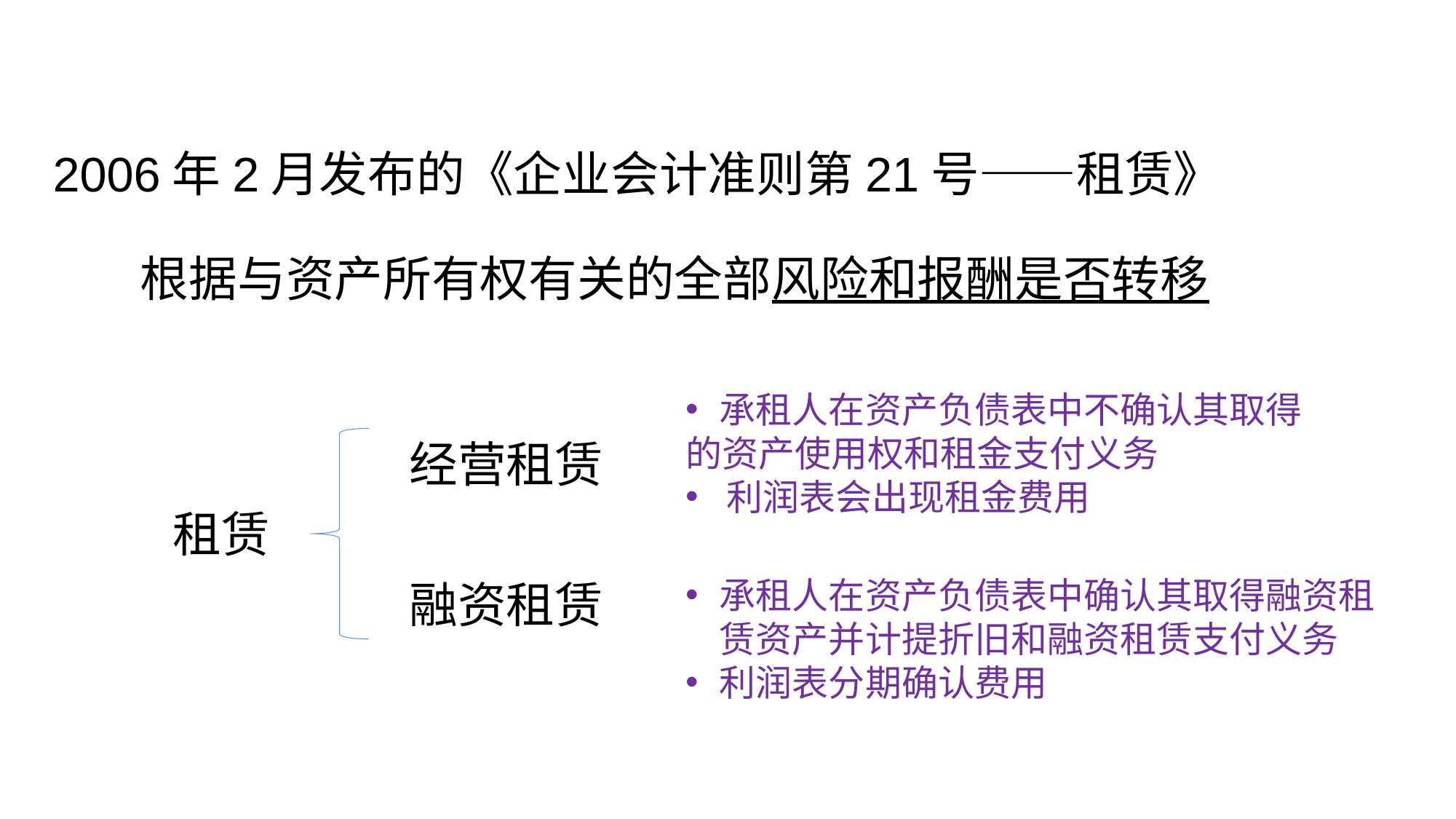

2006年2月发布的《企业会计准则第21号——租赁》
根据与资产所有权有关的全部风险和报酬是否转移
承租人在资产负债表中不确认其取得
的资产使用权和租金支付义务
利润表会出现租金费用

经营租赁
租赁
承租人在资产负债表中确认其取得融资租赁资产并计提折旧和融资租赁支付义务
利润表分期确认费用
融资租赁